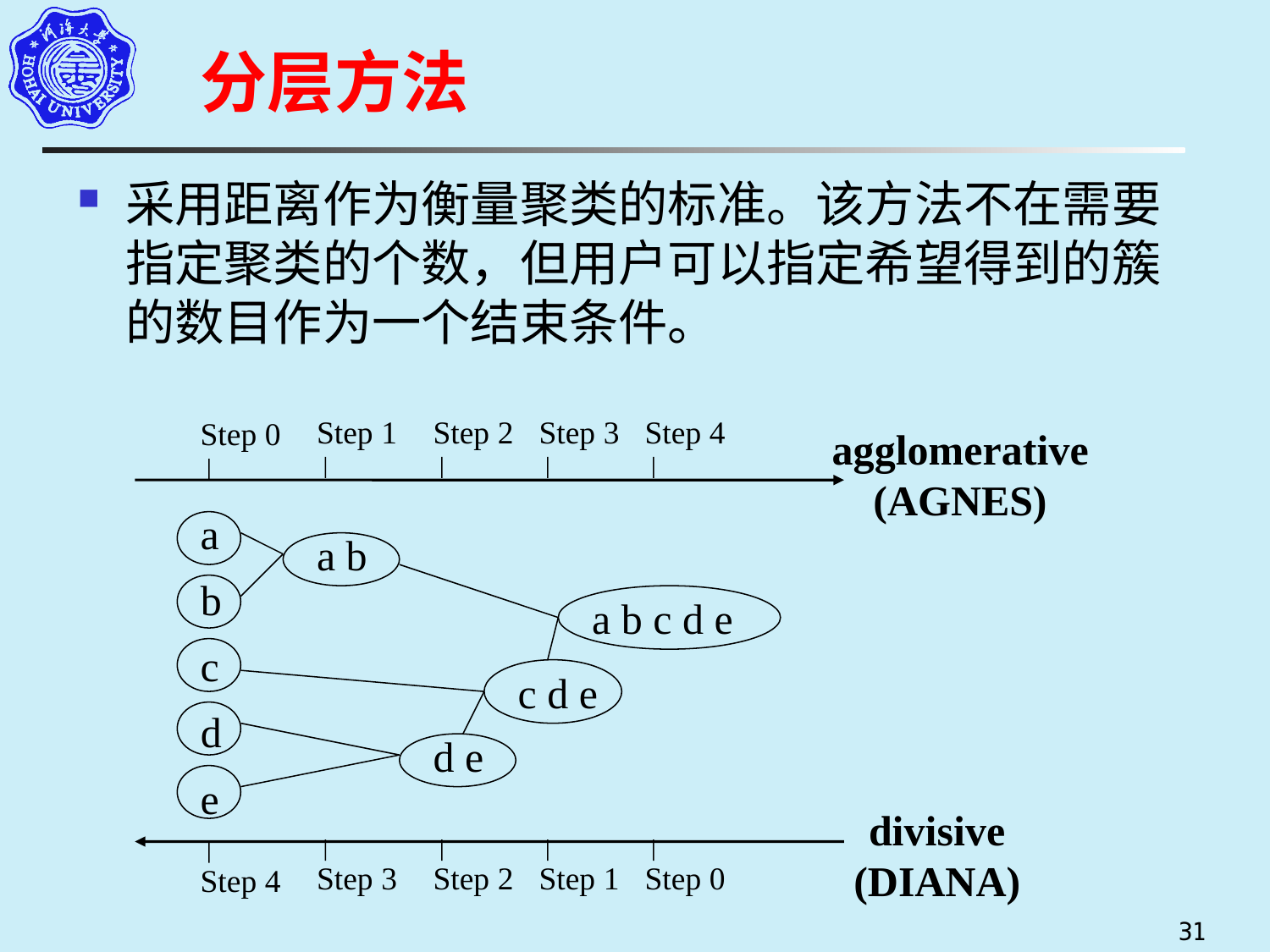

# 分层方法
采用距离作为衡量聚类的标准。该方法不在需要指定聚类的个数，但用户可以指定希望得到的簇的数目作为一个结束条件。
Step 1

Step 2

Step 3

Step 4

Step 0

agglomerative
(AGNES)

a

a b

b

a b c d e

c

c d e

d

d e

e
divisive
(DIANA)

Step 3
Step 2
Step 1
Step 0
Step 4